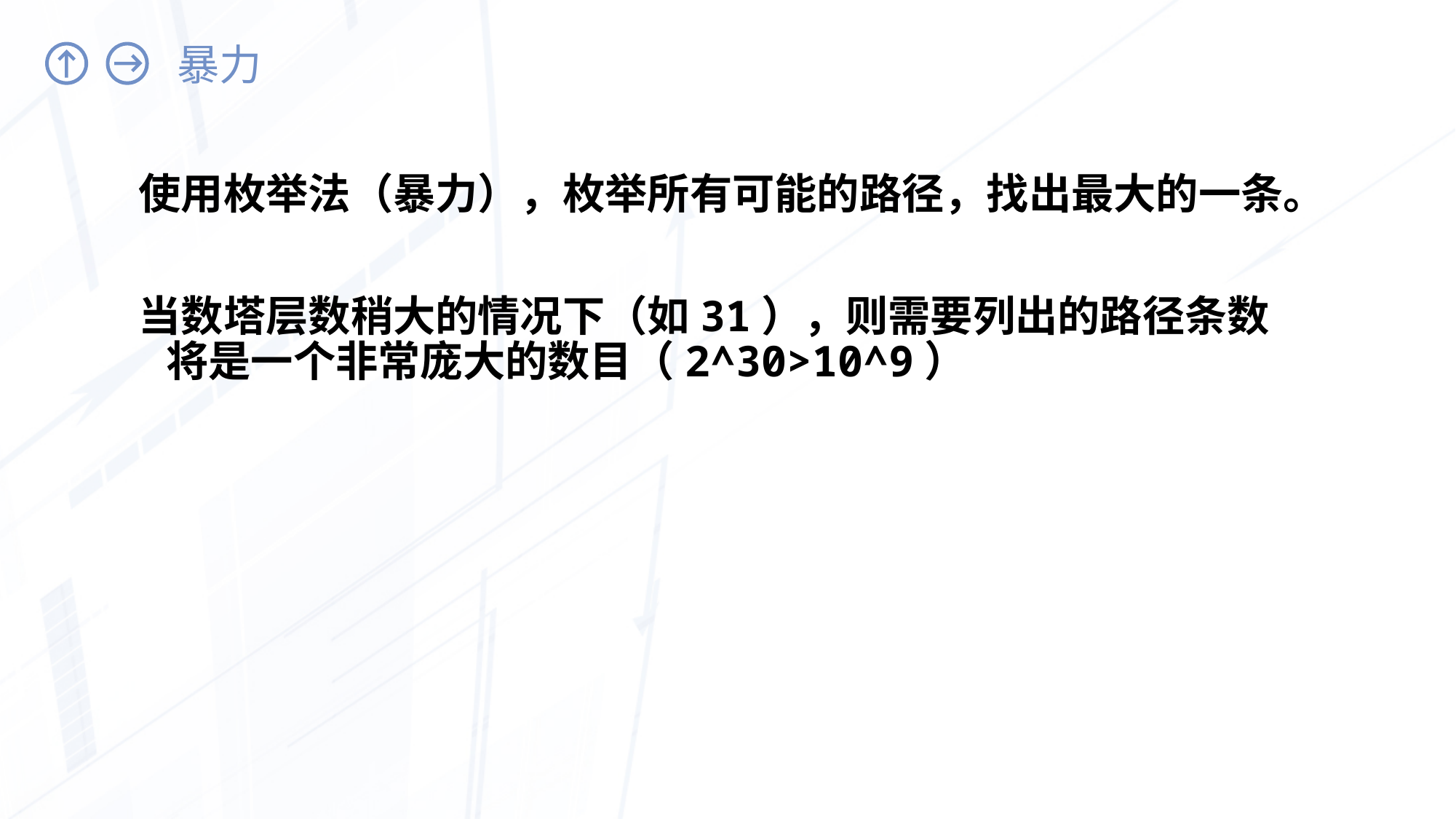

# 暴力
使用枚举法（暴力），枚举所有可能的路径，找出最大的一条。

当数塔层数稍大的情况下（如31），则需要列出的路径条数将是一个非常庞大的数目（2^30>10^9）